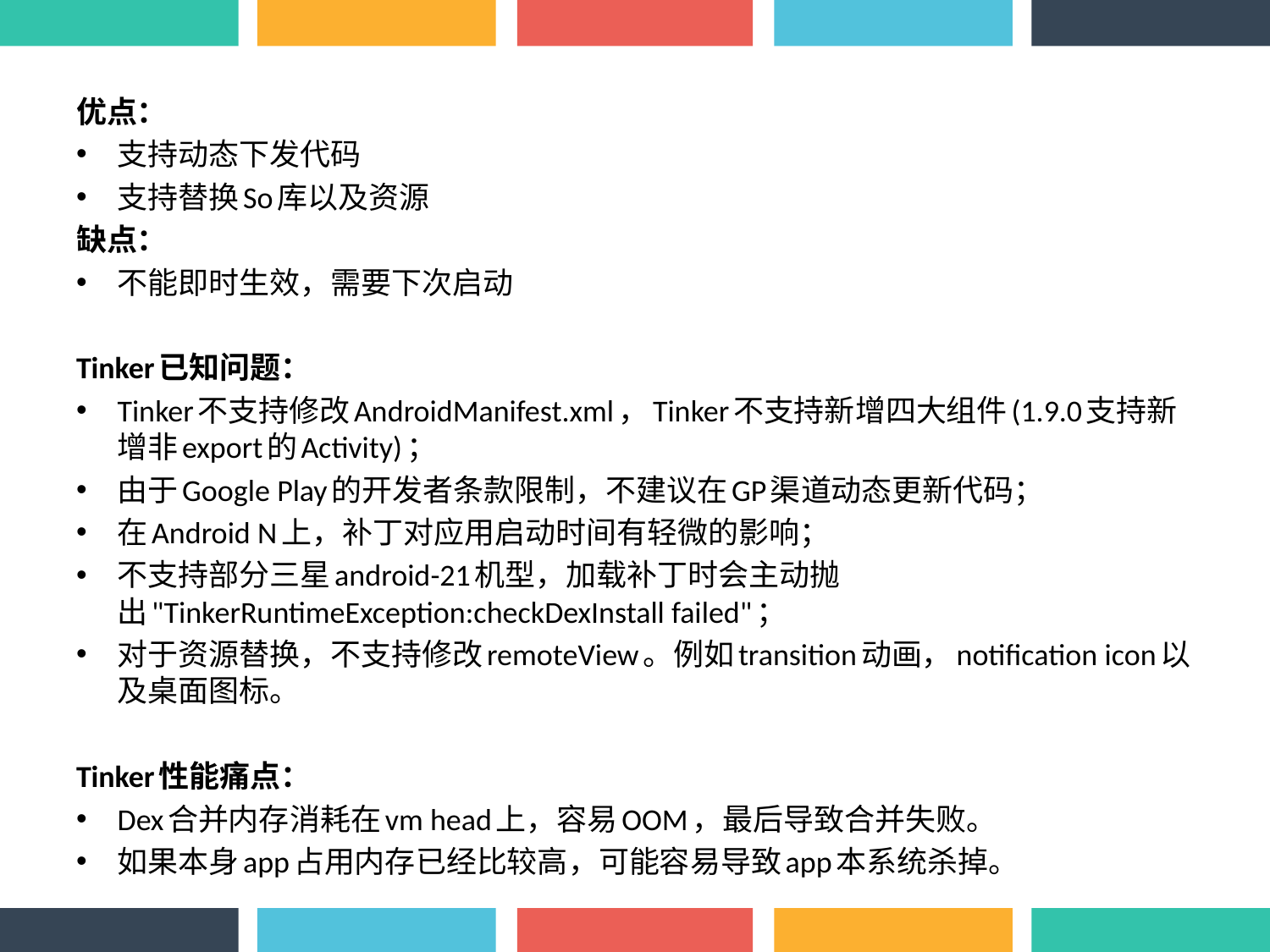

优点：
支持动态下发代码
支持替换So库以及资源
缺点：
不能即时生效，需要下次启动

Tinker已知问题：
Tinker不支持修改AndroidManifest.xml，Tinker不支持新增四大组件(1.9.0支持新增非export的Activity)；
由于Google Play的开发者条款限制，不建议在GP渠道动态更新代码；
在Android N上，补丁对应用启动时间有轻微的影响；
不支持部分三星android-21机型，加载补丁时会主动抛出"TinkerRuntimeException:checkDexInstall failed"；
对于资源替换，不支持修改remoteView。例如transition动画，notification icon以及桌面图标。

Tinker性能痛点：
Dex合并内存消耗在vm head上，容易OOM，最后导致合并失败。
如果本身app占用内存已经比较高，可能容易导致app本系统杀掉。